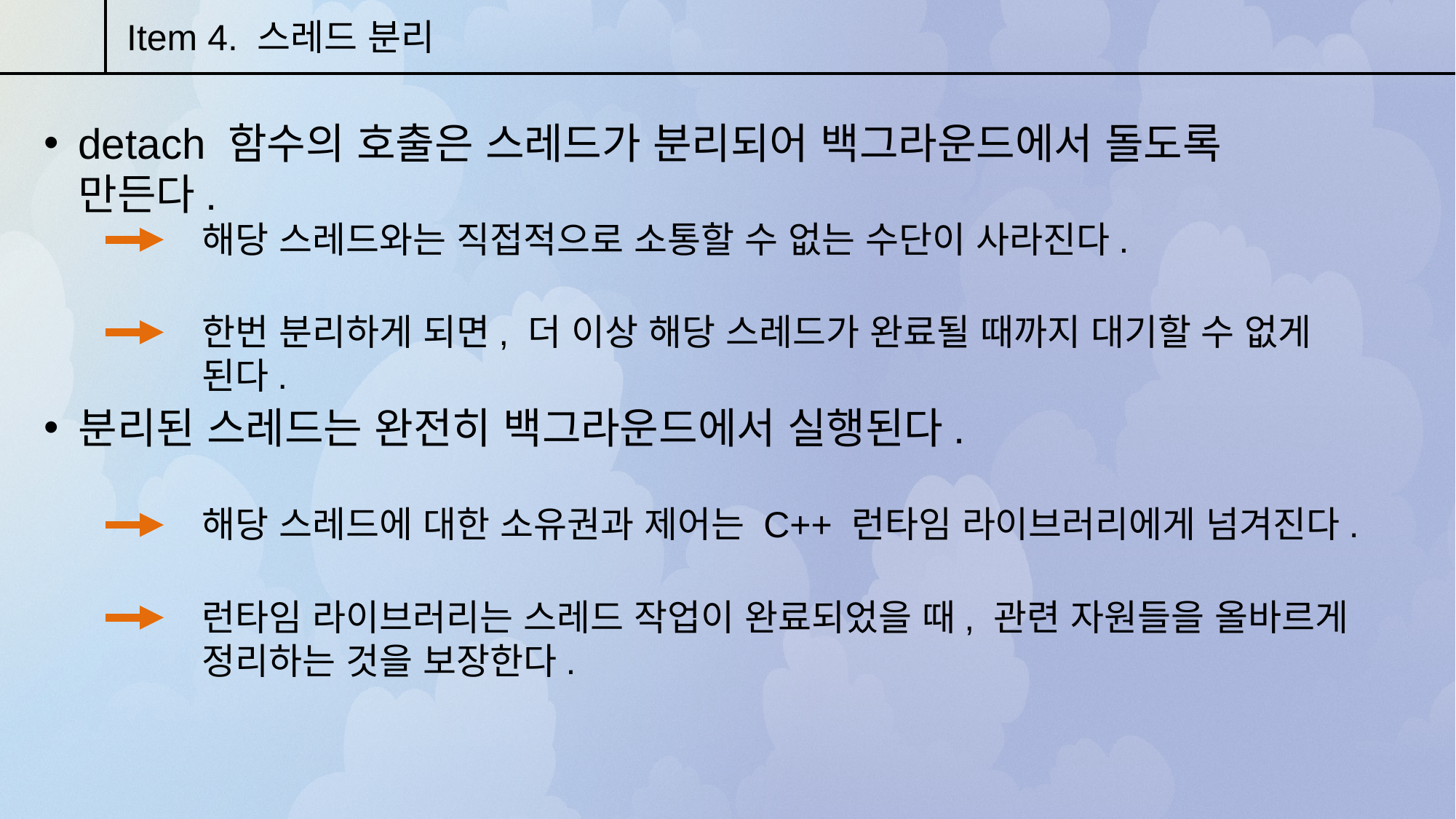

Item 4. 스레드 분리
detach 함수의 호출은 스레드가 분리되어 백그라운드에서 돌도록 만든다.
해당 스레드와는 직접적으로 소통할 수 없는 수단이 사라진다.
한번 분리하게 되면, 더 이상 해당 스레드가 완료될 때까지 대기할 수 없게 된다.
분리된 스레드는 완전히 백그라운드에서 실행된다.
해당 스레드에 대한 소유권과 제어는 C++ 런타임 라이브러리에게 넘겨진다.
런타임 라이브러리는 스레드 작업이 완료되었을 때, 관련 자원들을 올바르게 정리하는 것을 보장한다.